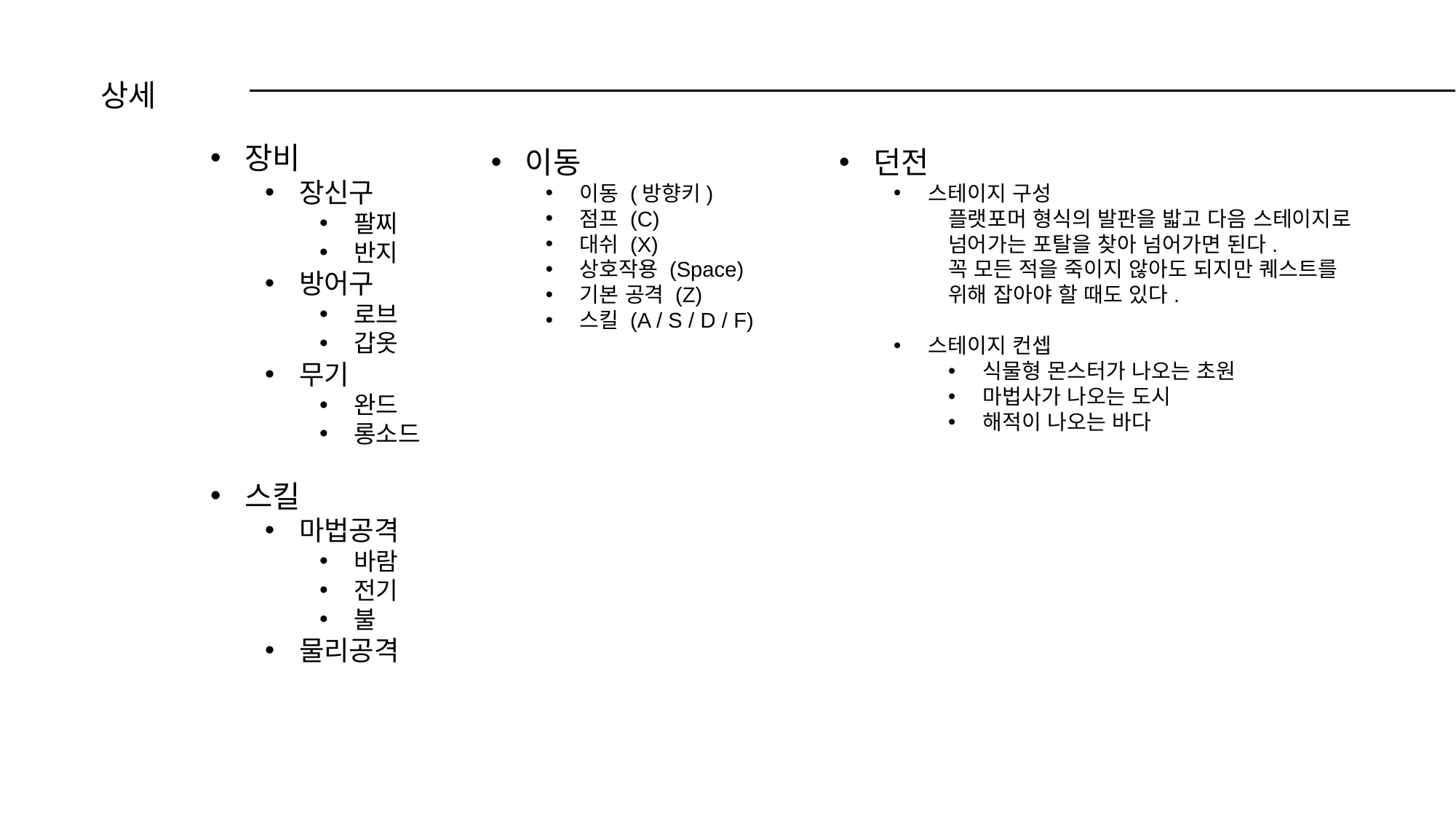

상세
장비
장신구
팔찌
반지
방어구
로브
갑옷
무기
완드
롱소드

스킬
마법공격
바람
전기
불
물리공격

이동
이동 (방향키)
점프 (C)
대쉬 (X)
상호작용 (Space)
기본 공격 (Z)
스킬 (A / S / D / F)

던전
스테이지 구성
플랫포머 형식의 발판을 밟고 다음 스테이지로 넘어가는 포탈을 찾아 넘어가면 된다.
꼭 모든 적을 죽이지 않아도 되지만 퀘스트를 위해 잡아야 할 때도 있다.

스테이지 컨셉
식물형 몬스터가 나오는 초원
마법사가 나오는 도시
해적이 나오는 바다